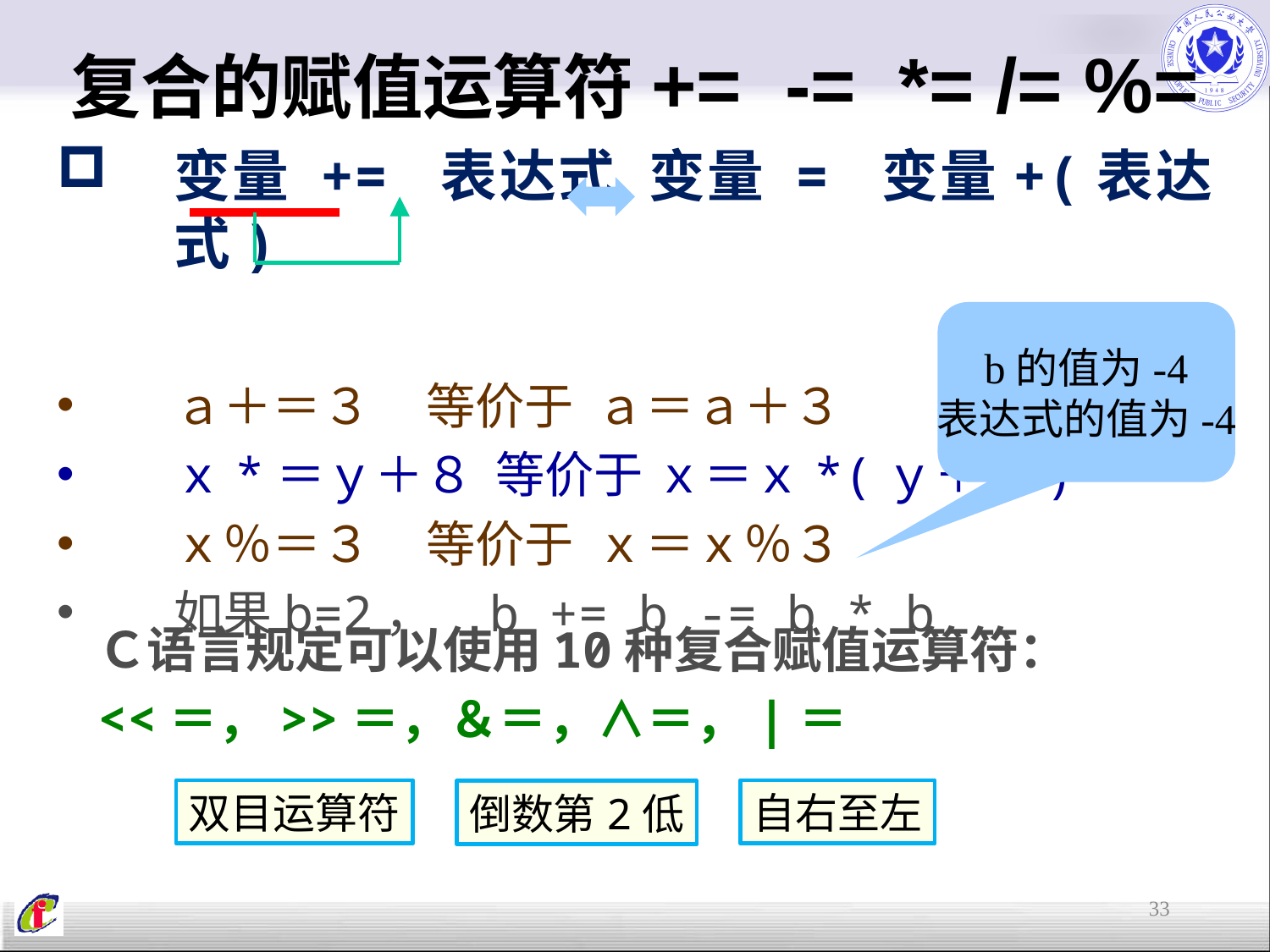

复合的赋值运算符+=  -=  *= /= %=

变量 += 表达式  变量 = 变量+(表达式)

ａ＋＝３     等价于  ａ＝ａ＋３
ｘ*＝ｙ＋８  等价于 ｘ＝ｘ*(ｙ＋８)
ｘ％＝３     等价于  ｘ＝ｘ％３
如果b=2，    b += b -= b * b

b的值为-4
表达式的值为-4
Ｃ语言规定可以使用10种复合赋值运算符：
<<＝，>>＝，＆＝，∧＝，|＝
自右至左
双目运算符
倒数第2低
33